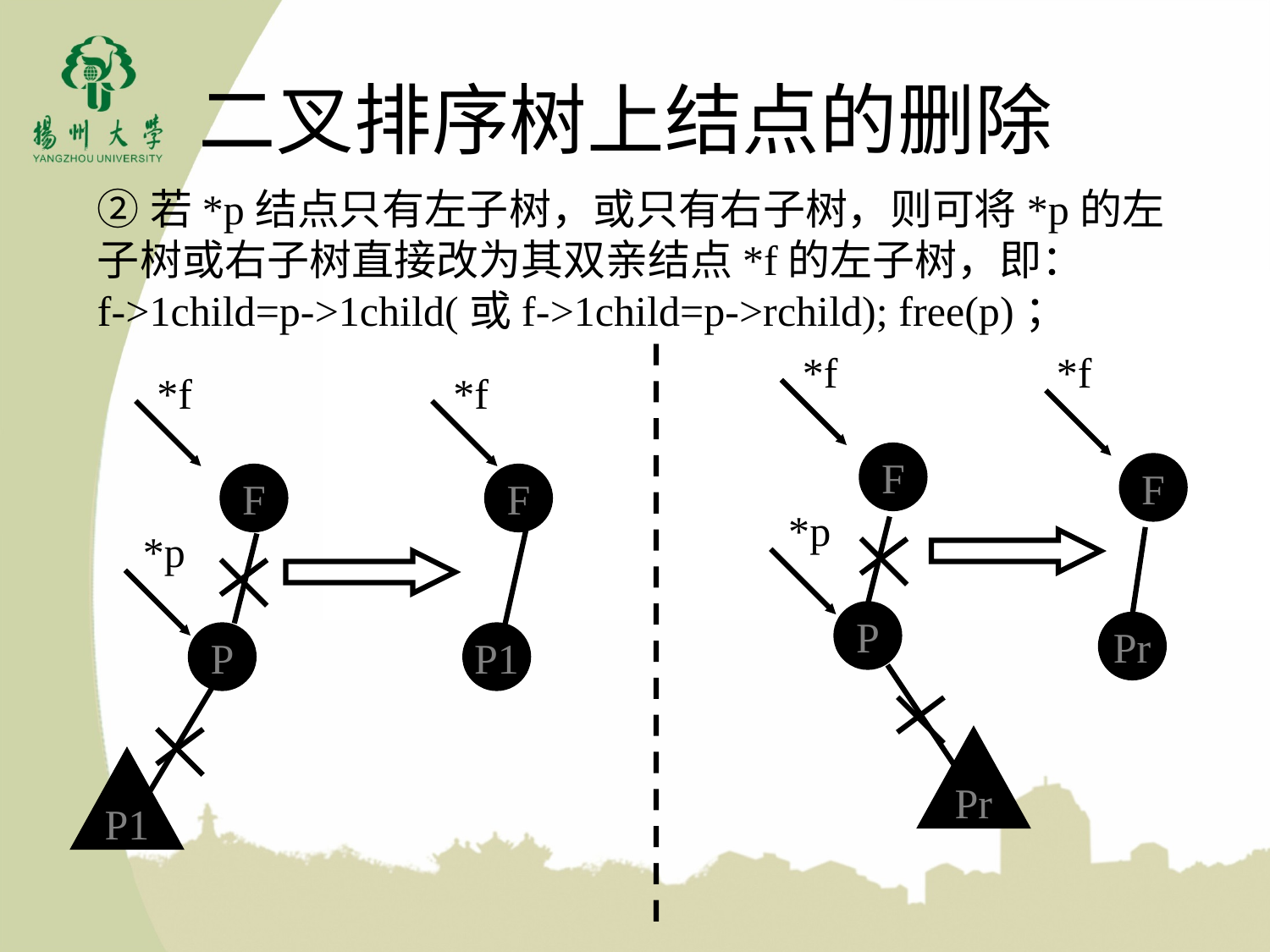

二叉排序树上结点的删除
②若*p结点只有左子树，或只有右子树，则可将*p的左子树或右子树直接改为其双亲结点*f的左子树，即：
f->1child=p->1child(或f->1child=p->rchild); free(p)；
*f
*f

F
F
*p

P
Pr

Pr

*f
*f

F
F
*p

P
P1

P1
28